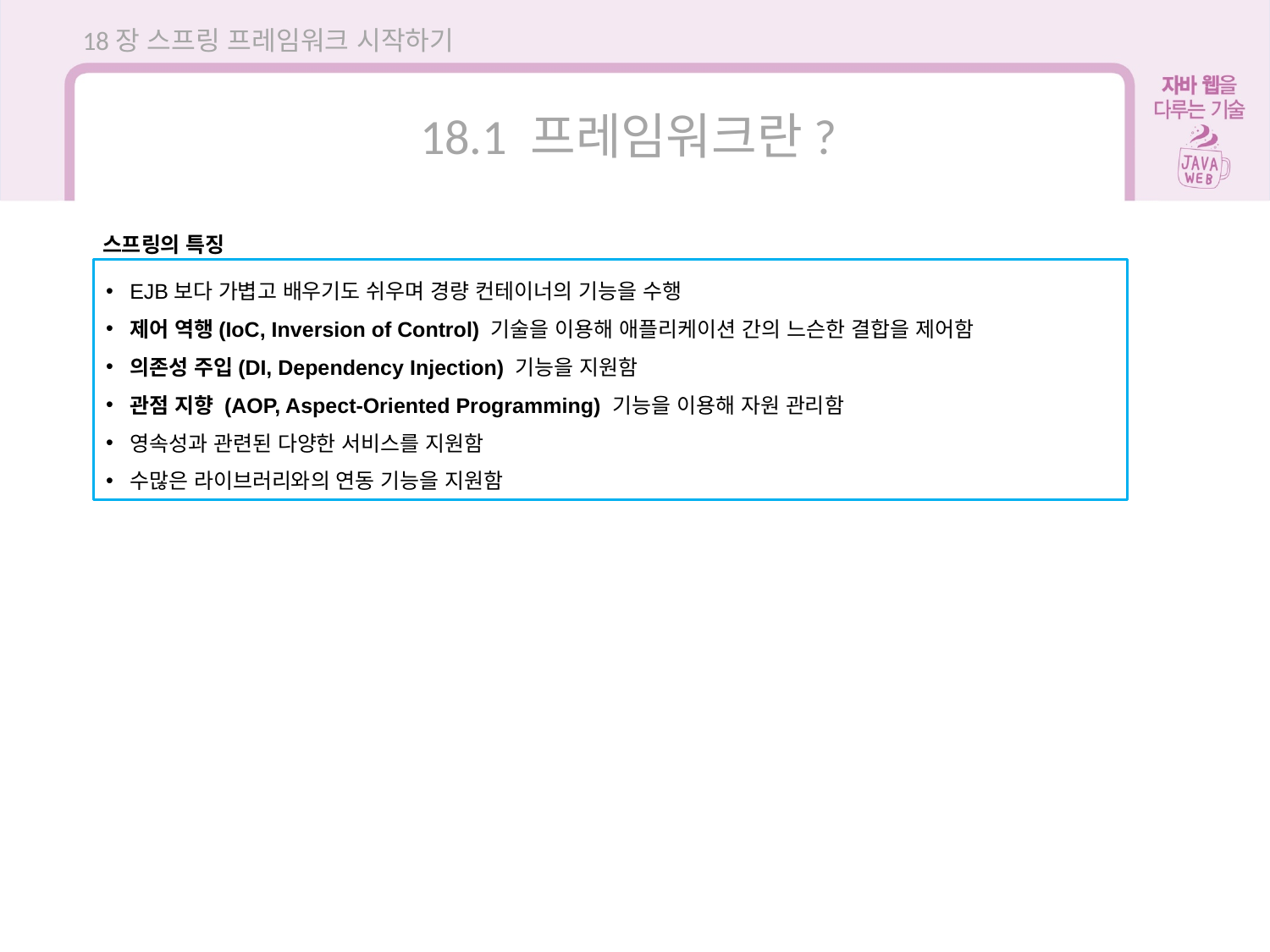

18장 스프링 프레임워크 시작하기
18.1 프레임워크란?
스프링의 특징
EJB보다 가볍고 배우기도 쉬우며 경량 컨테이너의 기능을 수행
제어 역행(IoC, Inversion of Control) 기술을 이용해 애플리케이션 간의 느슨한 결합을 제어함
의존성 주입(DI, Dependency Injection) 기능을 지원함
관점 지향 (AOP, Aspect-Oriented Programming) 기능을 이용해 자원 관리함
영속성과 관련된 다양한 서비스를 지원함
수많은 라이브러리와의 연동 기능을 지원함